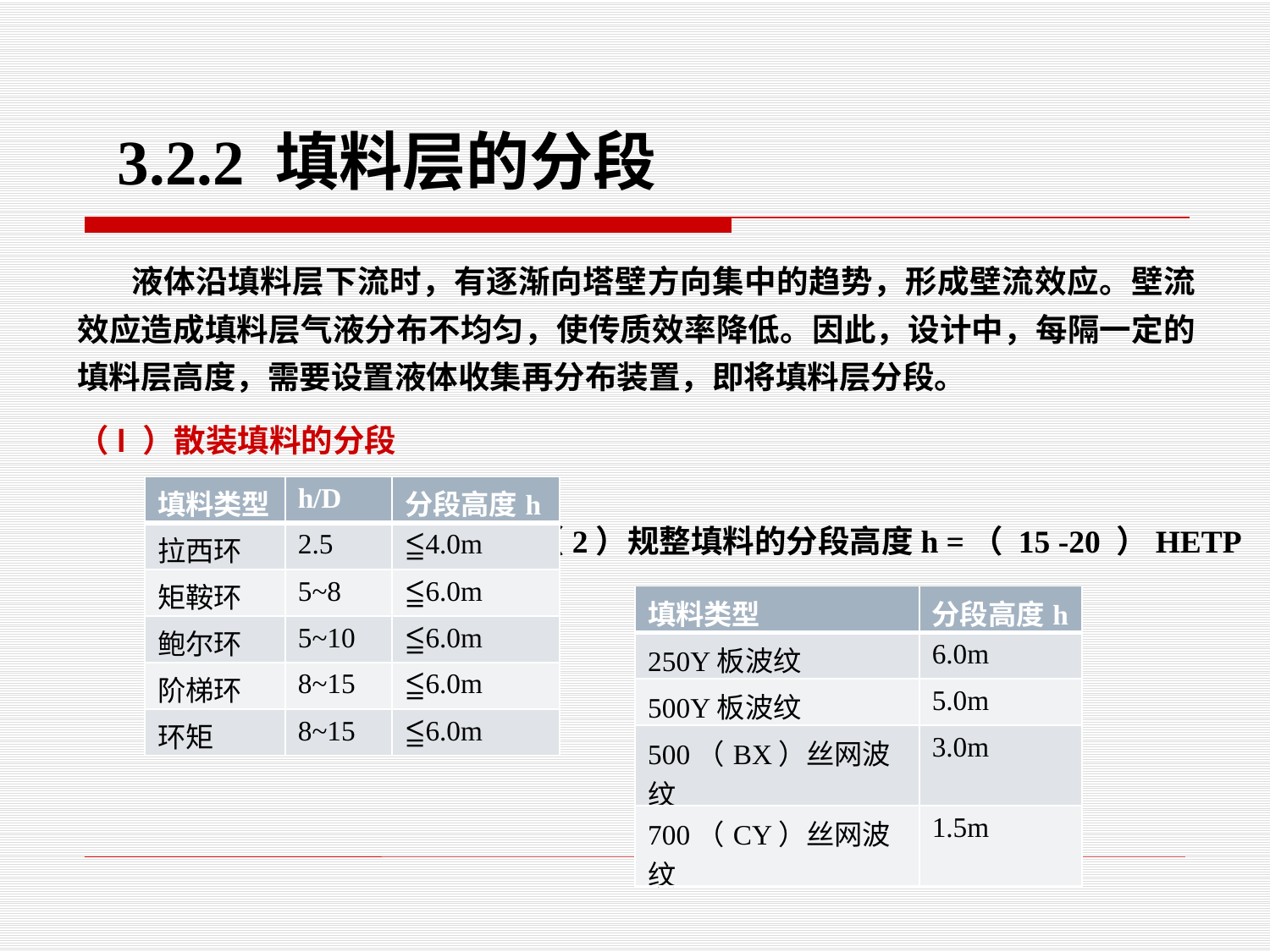

# 3.2.2 填料层的分段
      液体沿填料层下流时，有逐渐向塔壁方向集中的趋势，形成壁流效应。壁流效应造成填料层气液分布不均匀，使传质效率降低。因此，设计中，每隔一定的填料层高度，需要设置液体收集再分布装置，即将填料层分段。
（l ）散装填料的分段
| 填料类型 | h/D | 分段高度h |
| --- | --- | --- |
| 拉西环 | 2.5 | ≦4.0m |
| 矩鞍环 | 5~8 | ≦6.0m |
| 鲍尔环 | 5~10 | ≦6.0m |
| 阶梯环 | 8~15 | ≦6.0m |
| 环矩 | 8~15 | ≦6.0m |
（2）规整填料的分段高度h =（ 15 -20 ）HETP
| 填料类型 | 分段高度h |
| --- | --- |
| 250Y板波纹 | 6.0m |
| 500Y板波纹 | 5.0m |
| 500（BX）丝网波纹 | 3.0m |
| 700（CY）丝网波纹 | 1.5m |